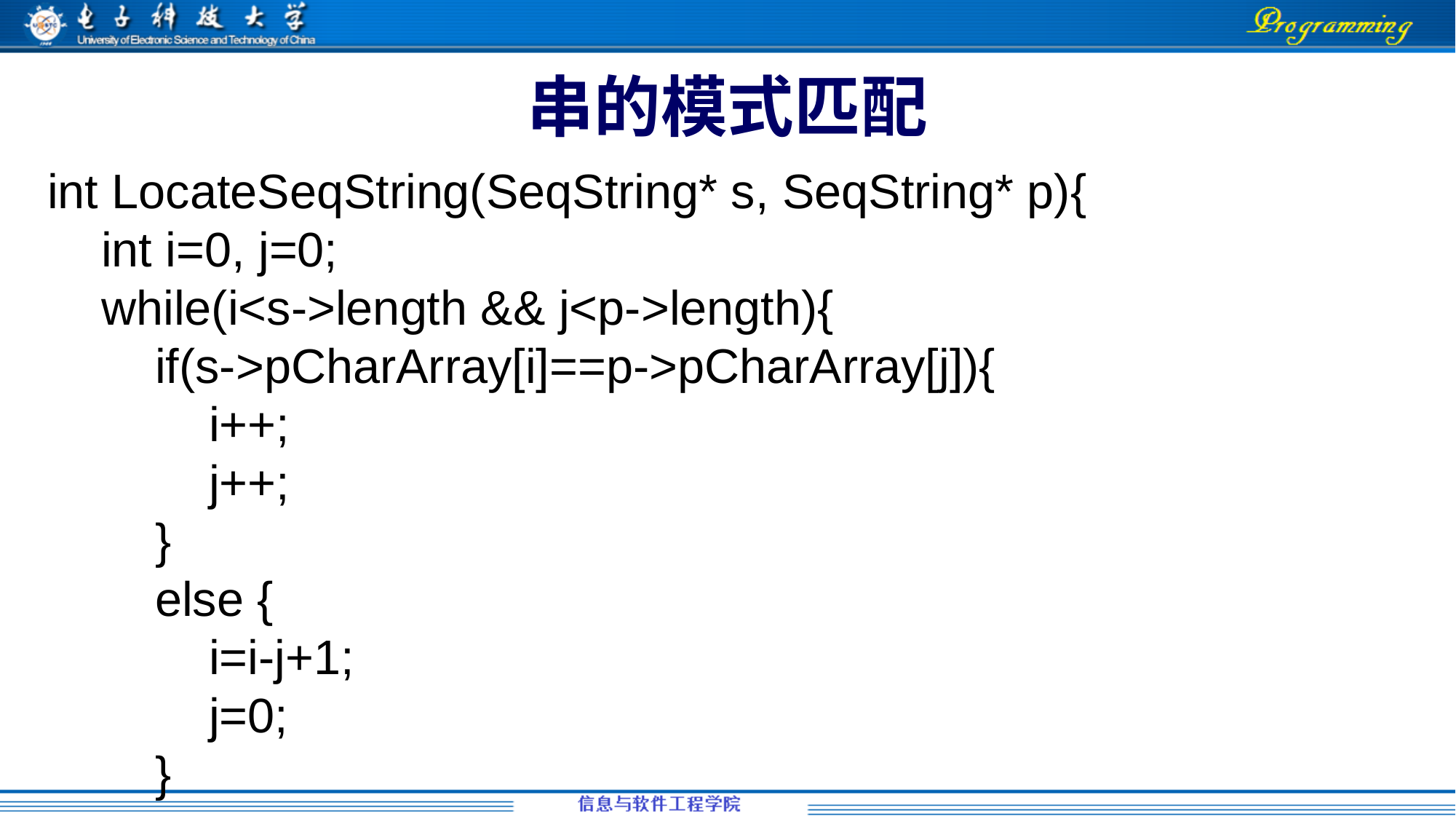

# 串的模式匹配
int LocateSeqString(SeqString* s, SeqString* p){
    int i=0, j=0;
    while(i<s->length && j<p->length){
        if(s->pCharArray[i]==p->pCharArray[j]){
            i++;
            j++;
        }
        else {
            i=i-j+1;
            j=0;
        }